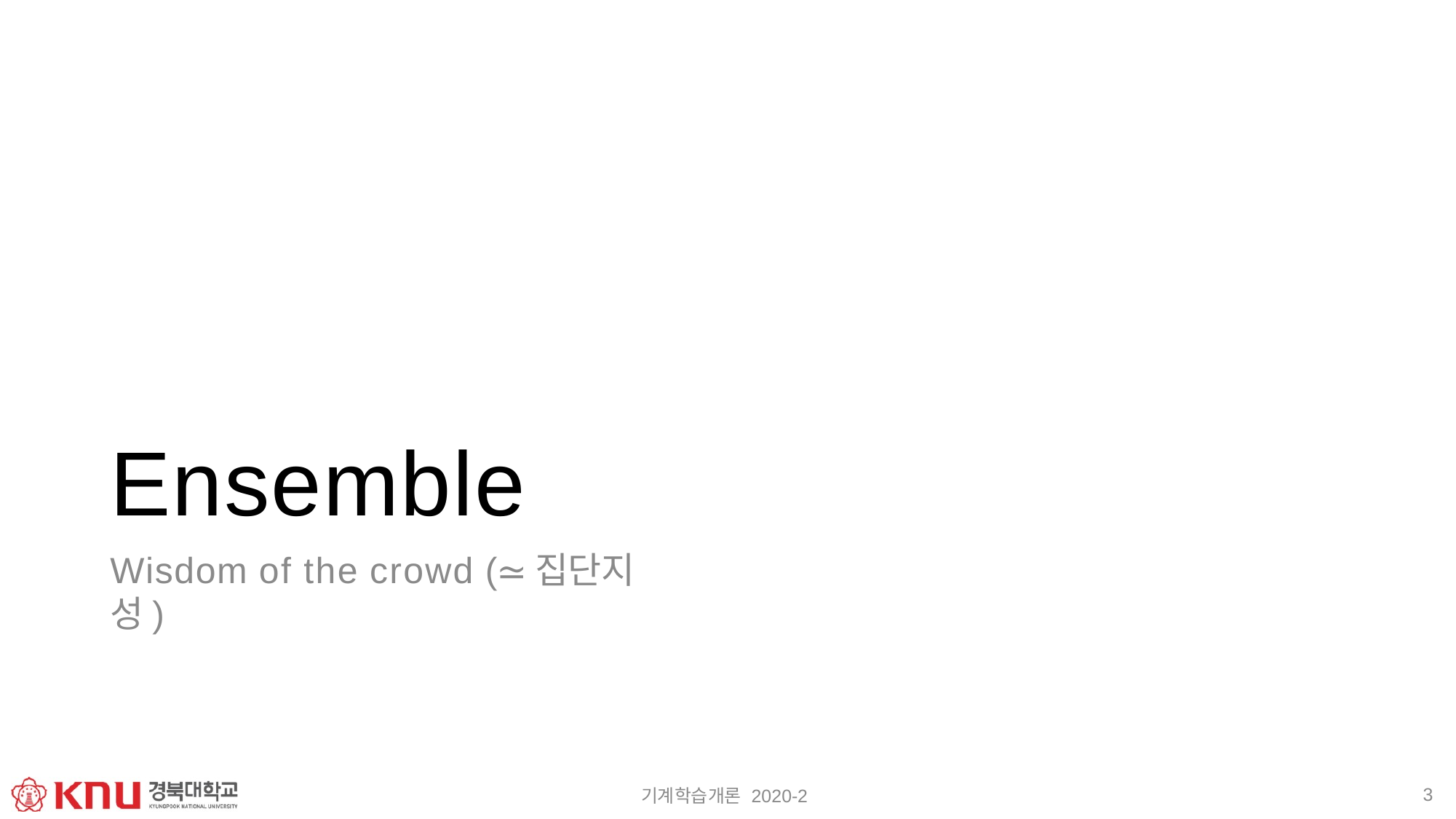

Ensemble
Wisdom of the crowd (≃집단지성)
3
기계학습개론 2020-2